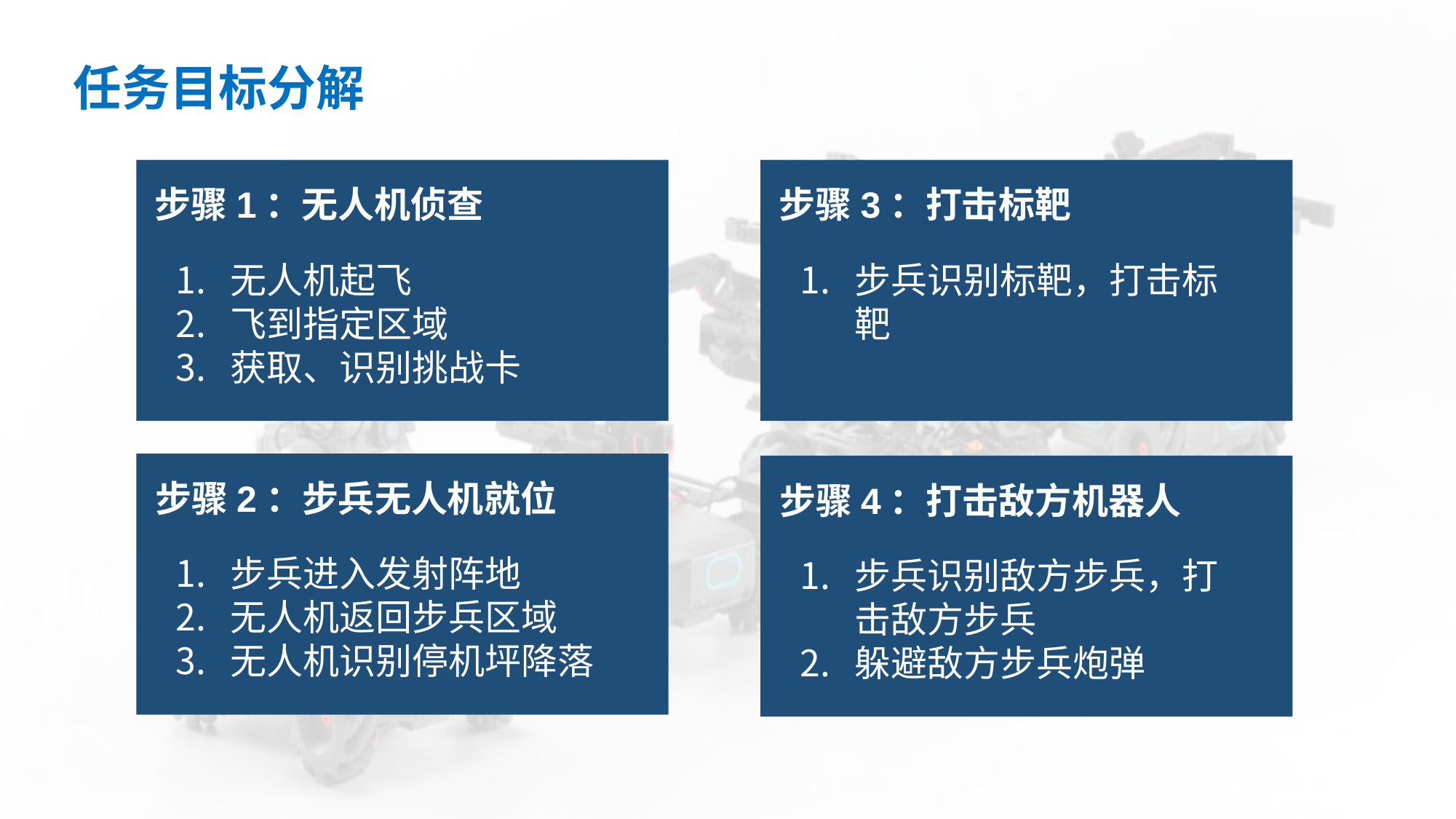

# 任务目标分解

步骤3：打击标靶
步兵识别标靶，打击标靶

步骤1：无人机侦查
无人机起飞
飞到指定区域
获取、识别挑战卡

步骤2：步兵无人机就位
步兵进入发射阵地
无人机返回步兵区域
无人机识别停机坪降落

步骤4：打击敌方机器人
步兵识别敌方步兵，打击敌方步兵
躲避敌方步兵炮弹